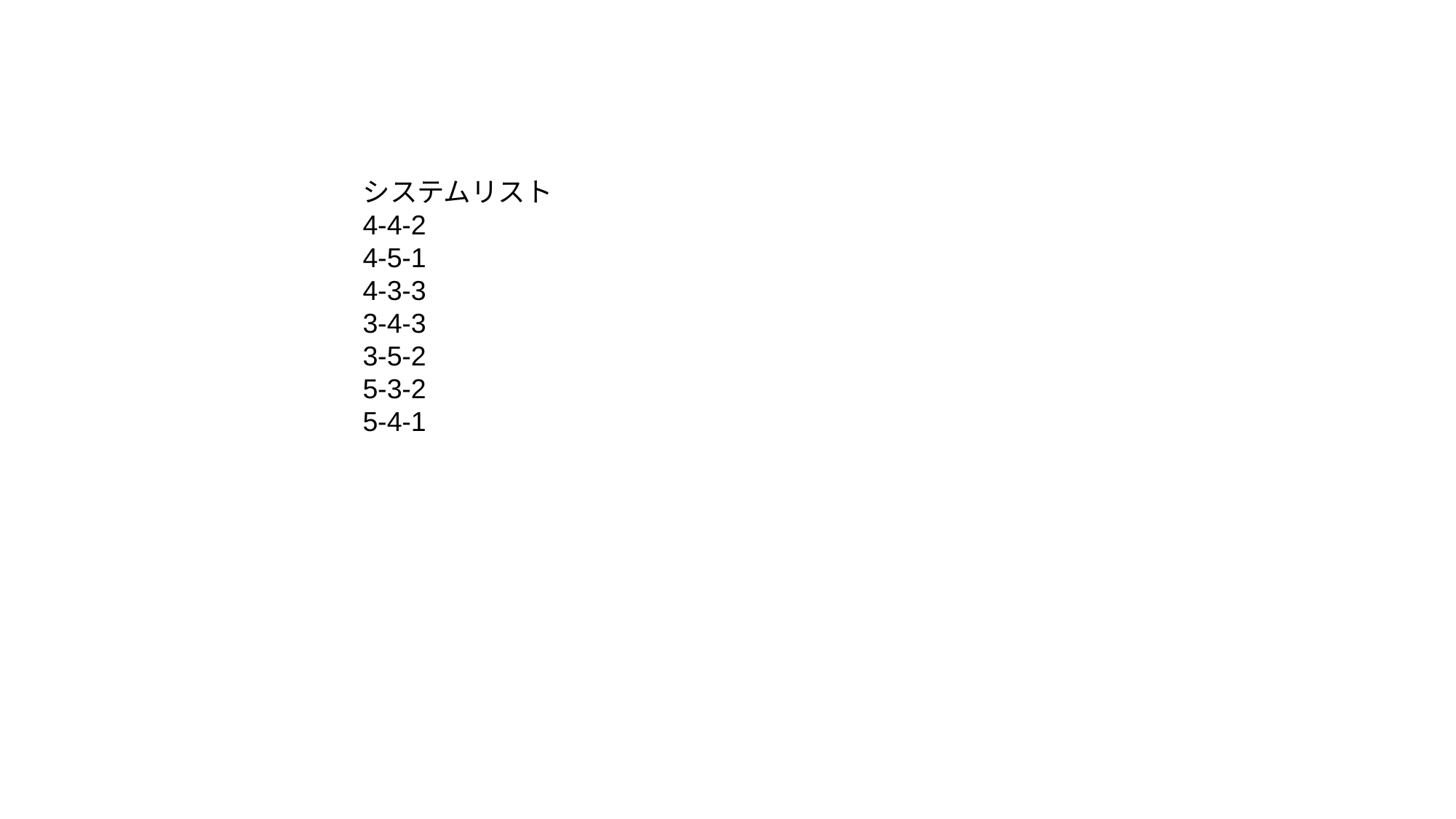

システムリスト
4-4-2
4-5-1
4-3-3
3-4-3
3-5-2
5-3-2
5-4-1